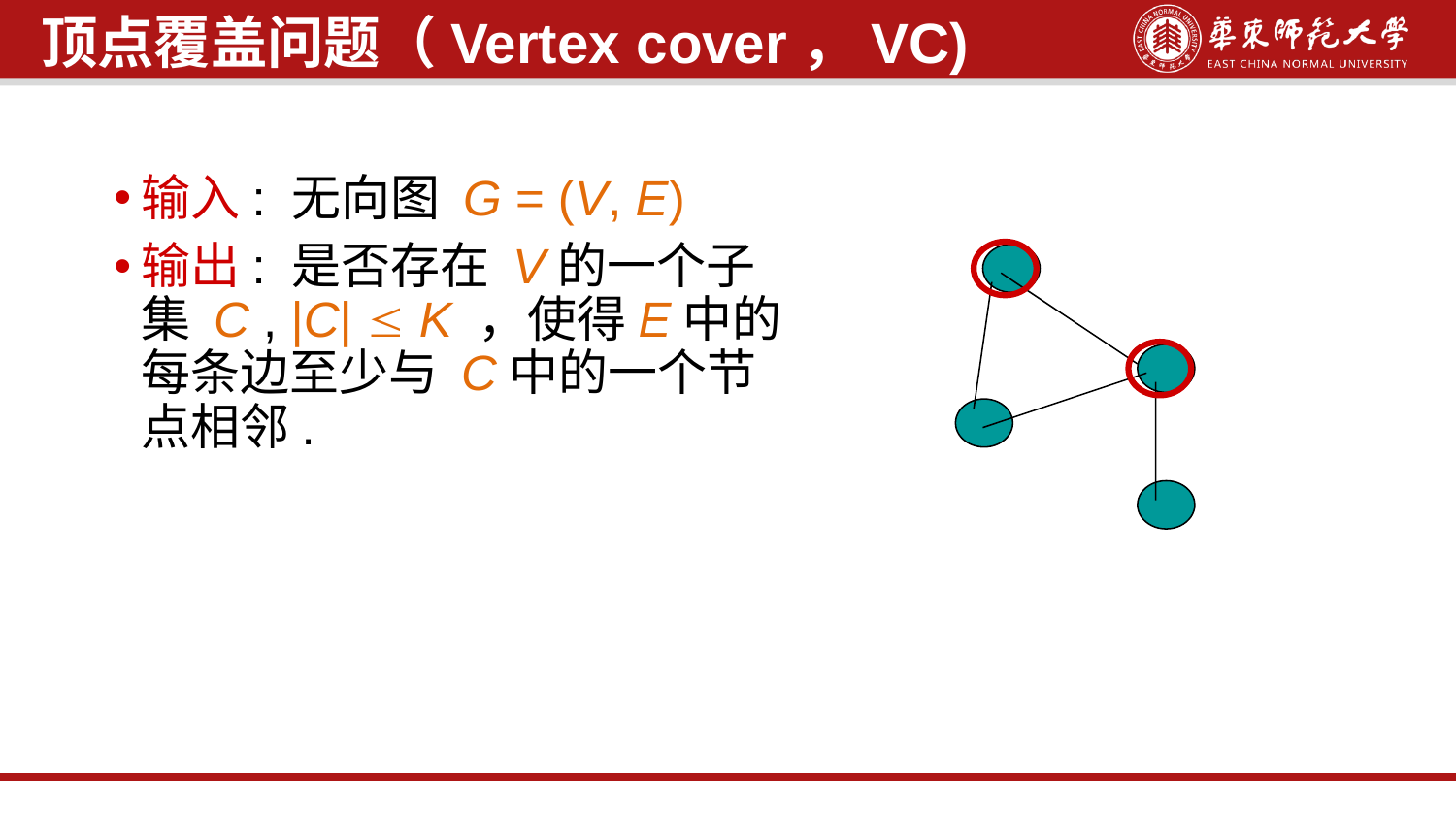

顶点覆盖问题（Vertex cover，VC)
输入: 无向图 G = (V, E)
输出: 是否存在 V的一个子集 C , |C| ≤ K ，使得E中的每条边至少与 C中的一个节点相邻.